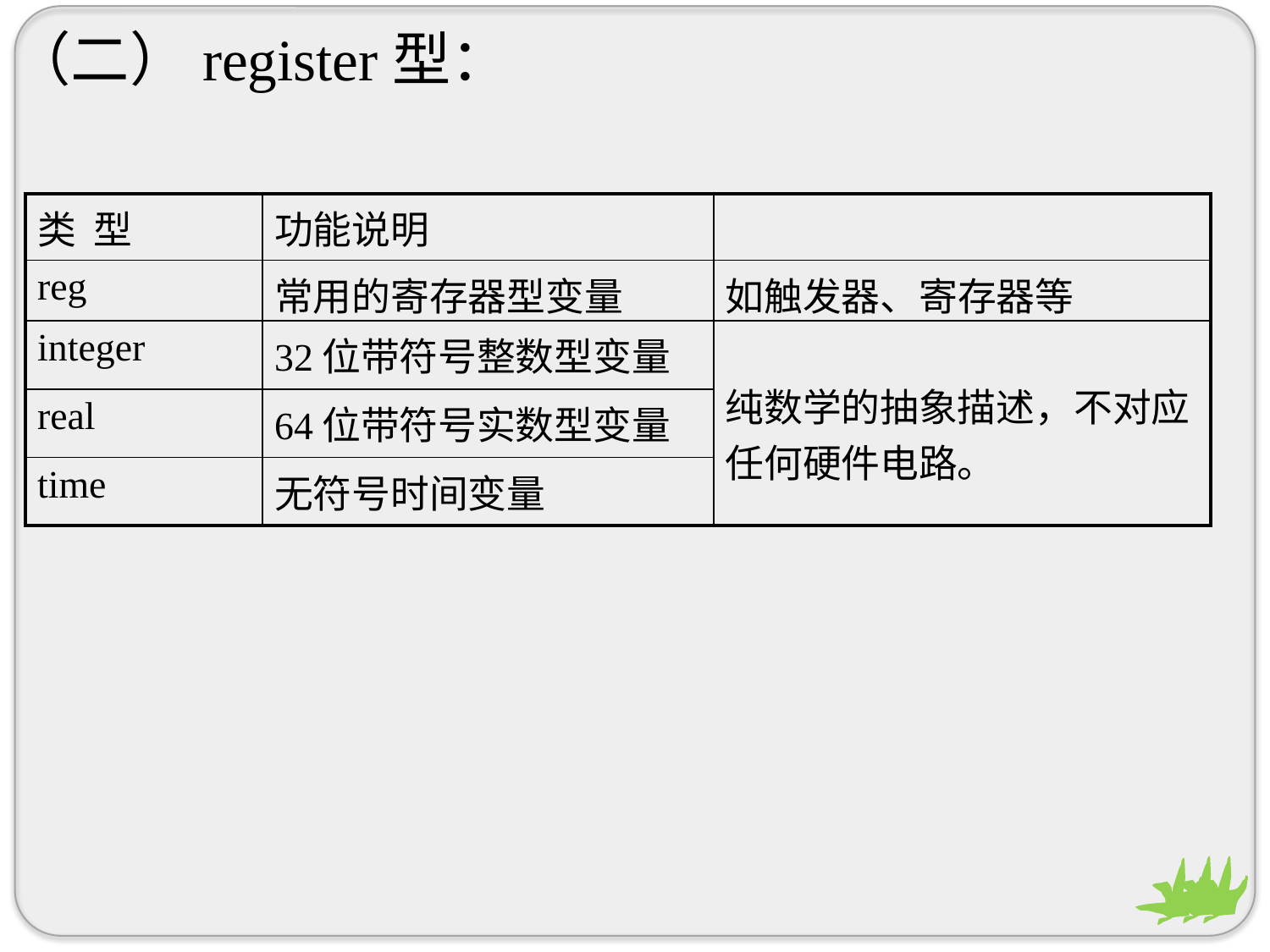

（二）register型：
| 类 型 | 功能说明 |  |
| --- | --- | --- |
| reg | 常用的寄存器型变量 | 如触发器、寄存器等 |
| integer | 32位带符号整数型变量 | 纯数学的抽象描述，不对应任何硬件电路。 |
| real | 64位带符号实数型变量 |  |
| time | 无符号时间变量 |  |
29